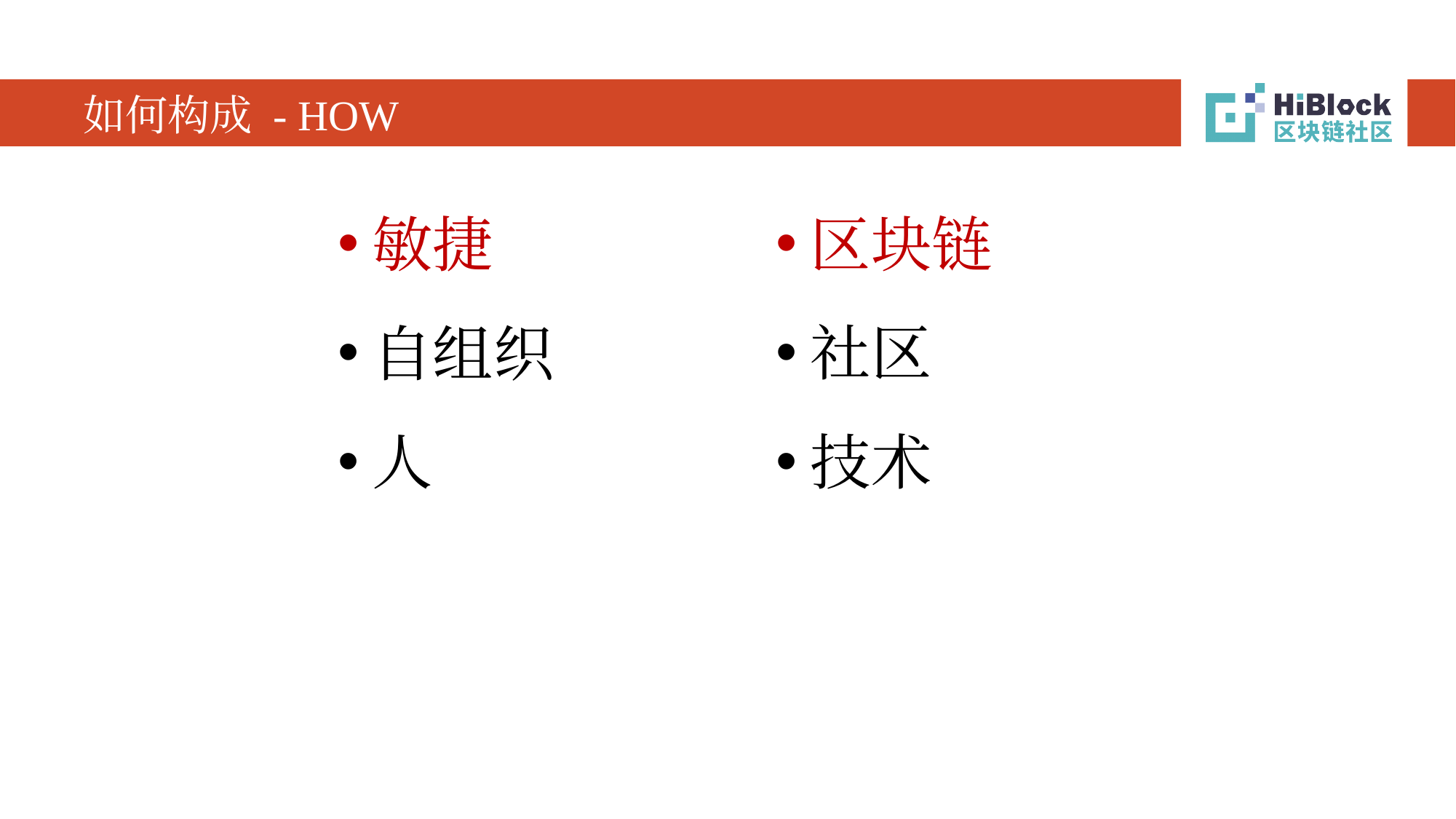

# 如何构成 - HOW
敏捷
自组织
人
区块链
社区
技术